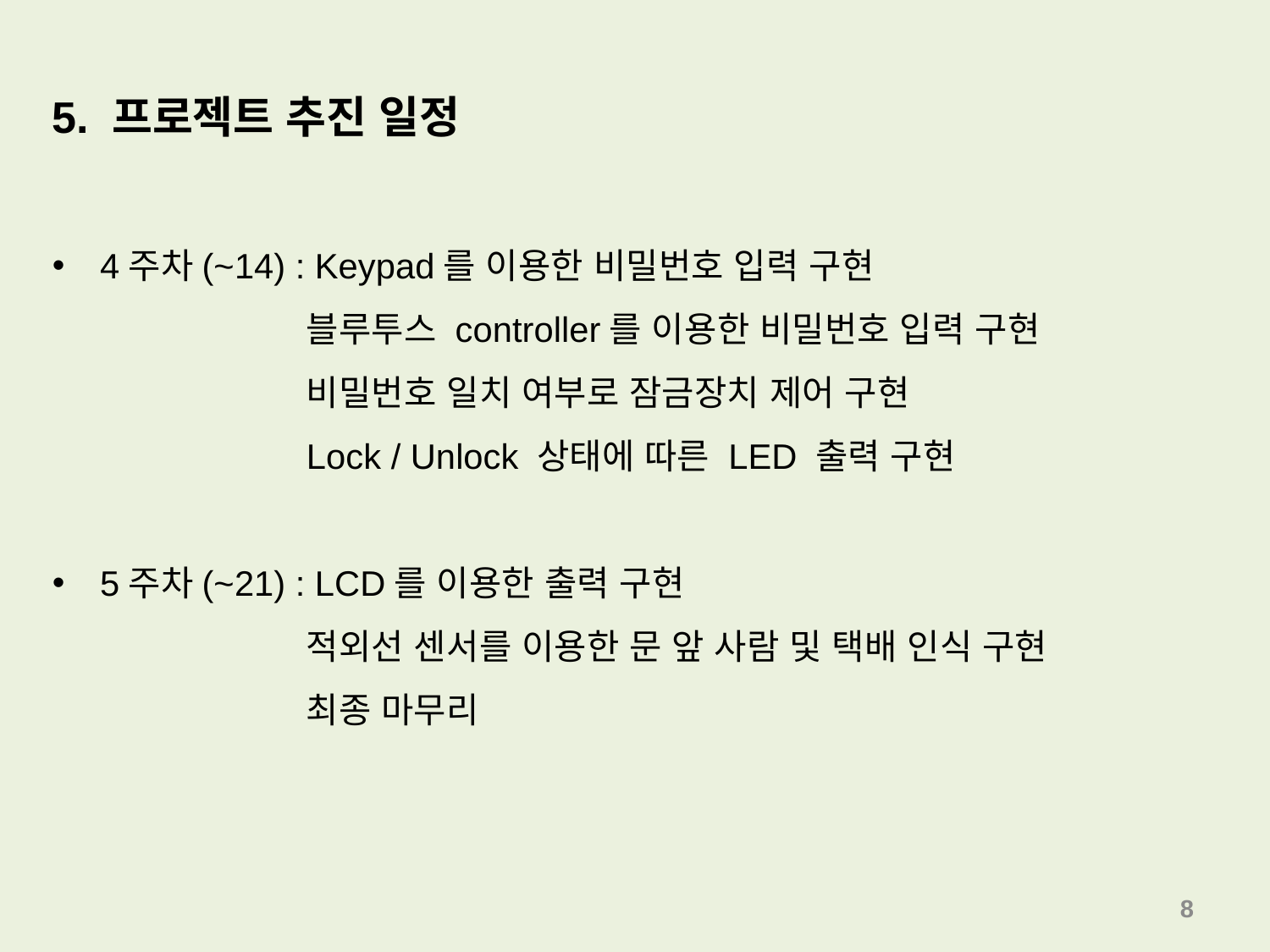

5. 프로젝트 추진 일정
4주차(~14) : Keypad를 이용한 비밀번호 입력 구현
블루투스 controller를 이용한 비밀번호 입력 구현
	비밀번호 일치 여부로 잠금장치 제어 구현
		Lock / Unlock 상태에 따른 LED 출력 구현

5주차(~21) : LCD를 이용한 출력 구현
	적외선 센서를 이용한 문 앞 사람 및 택배 인식 구현
		최종 마무리
8